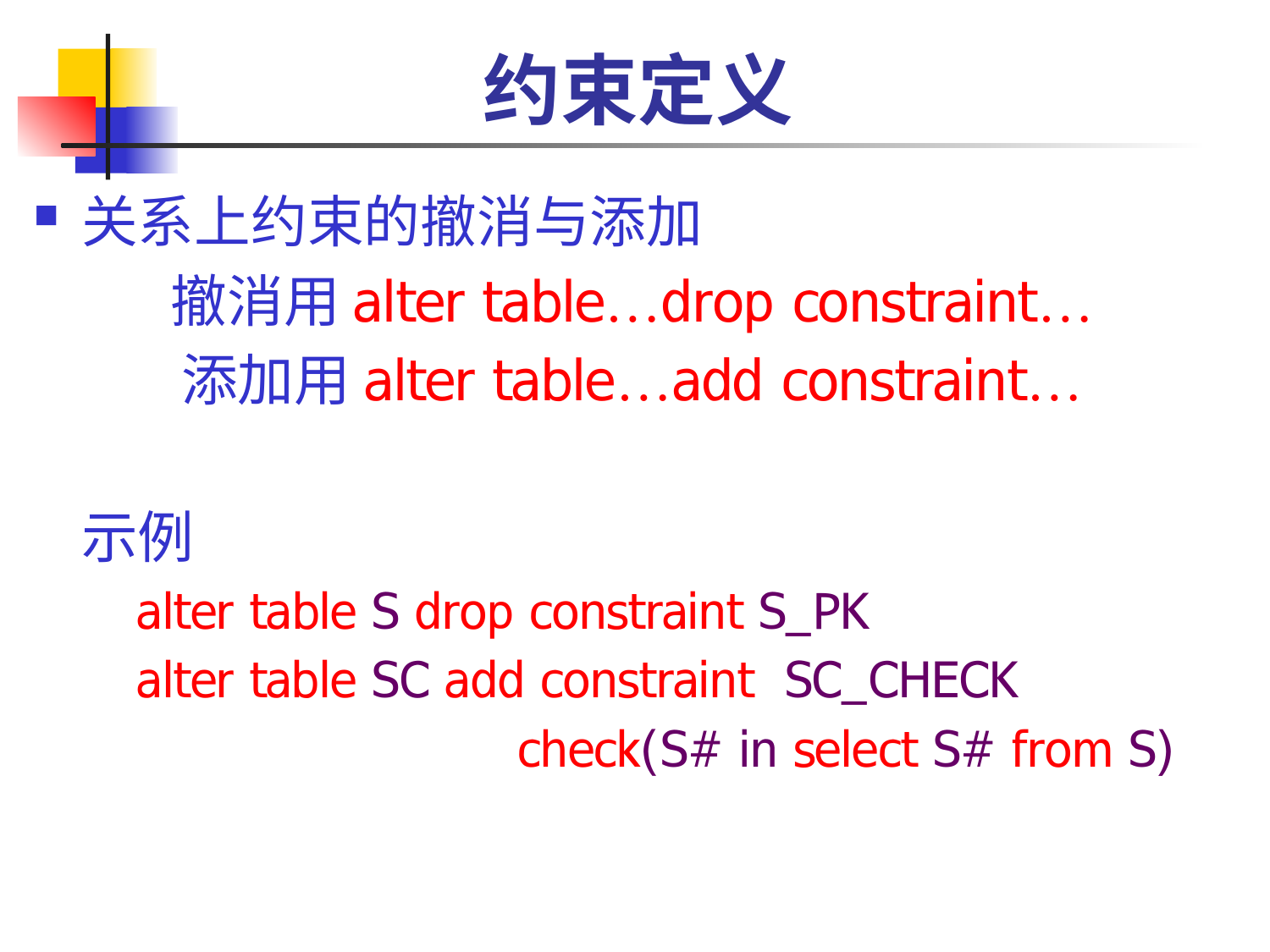

# 约束定义
关系上约束的撤消与添加
撤消用alter table…drop constraint…
添加用alter table…add constraint…

	示例
	alter table S drop constraint S_PK
	alter table SC add constraint  SC_CHECK
				check(S# in select S# from S)